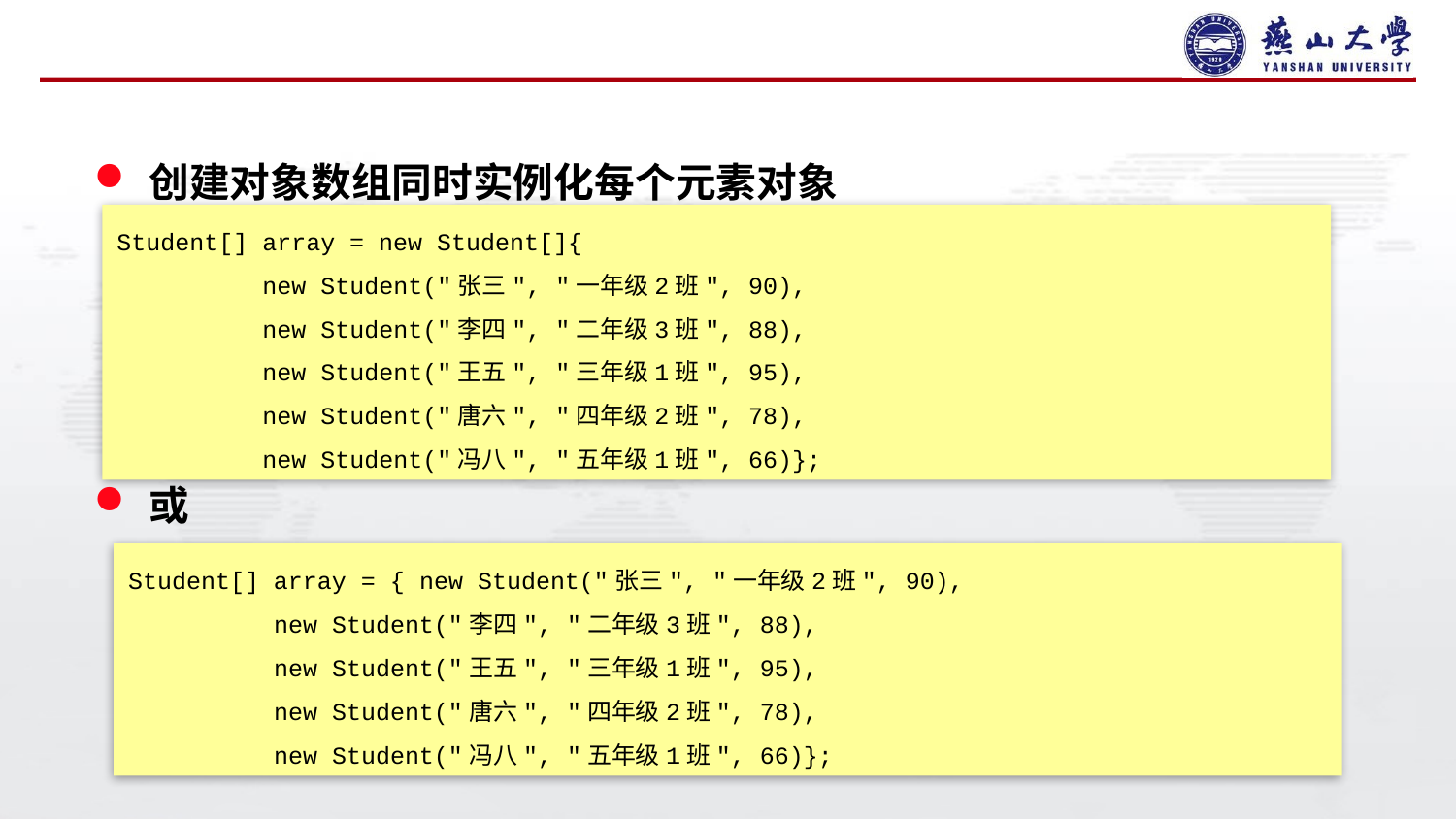

#
创建对象数组同时实例化每个元素对象

或
Student[] array = new Student[]{
	new Student("张三", "一年级2班", 90),
	new Student("李四", "二年级3班", 88),
	new Student("王五", "三年级1班", 95),
	new Student("唐六", "四年级2班", 78),
	new Student("冯八", "五年级1班", 66)};
Student[] array = {	new Student("张三", "一年级2班", 90),
	new Student("李四", "二年级3班", 88),
	new Student("王五", "三年级1班", 95),
	new Student("唐六", "四年级2班", 78),
	new Student("冯八", "五年级1班", 66)};